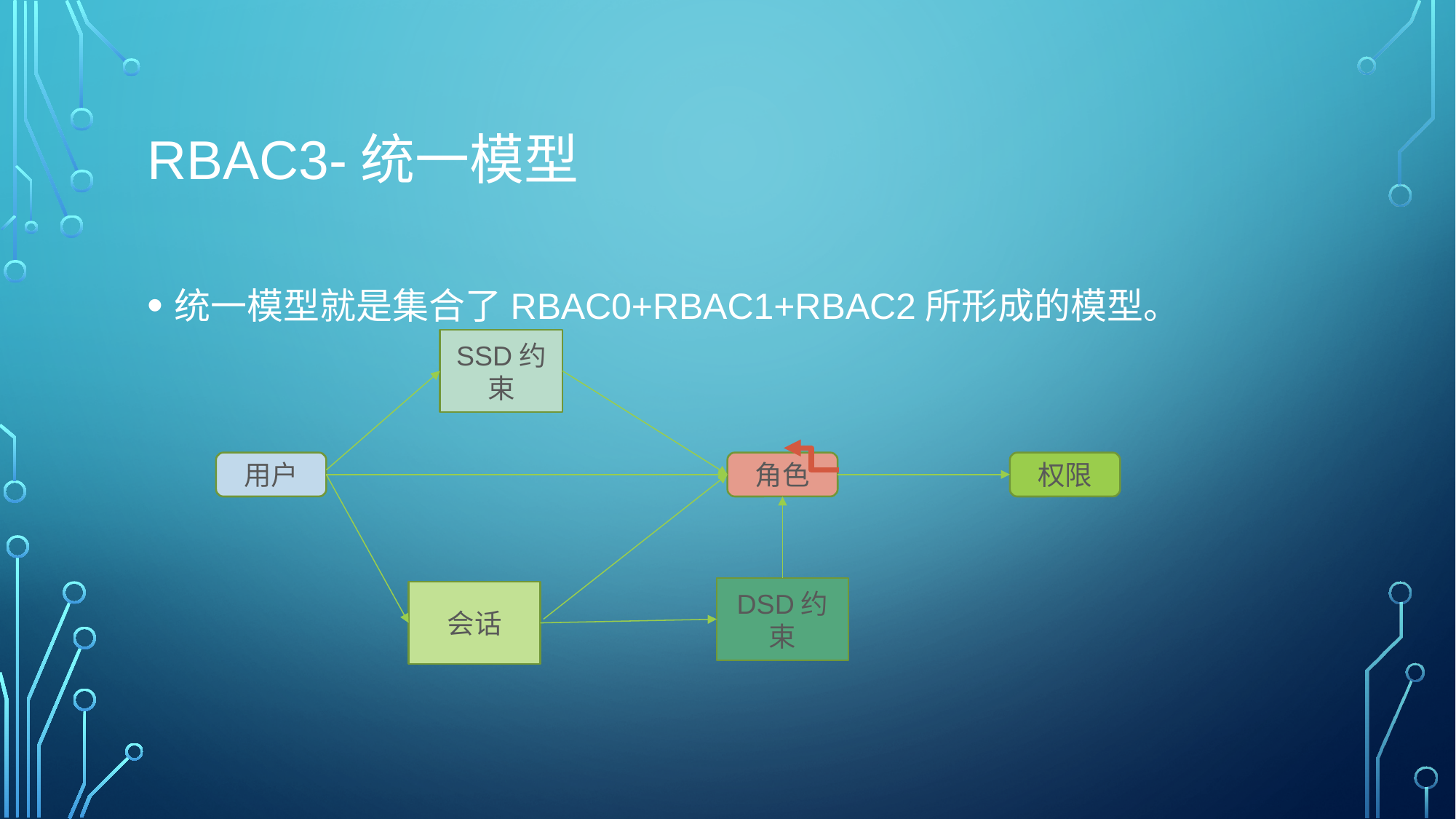

# RBAC3-统一模型
统一模型就是集合了RBAC0+RBAC1+RBAC2所形成的模型。

SSD约束
用户
角色
权限
DSD约束
会话